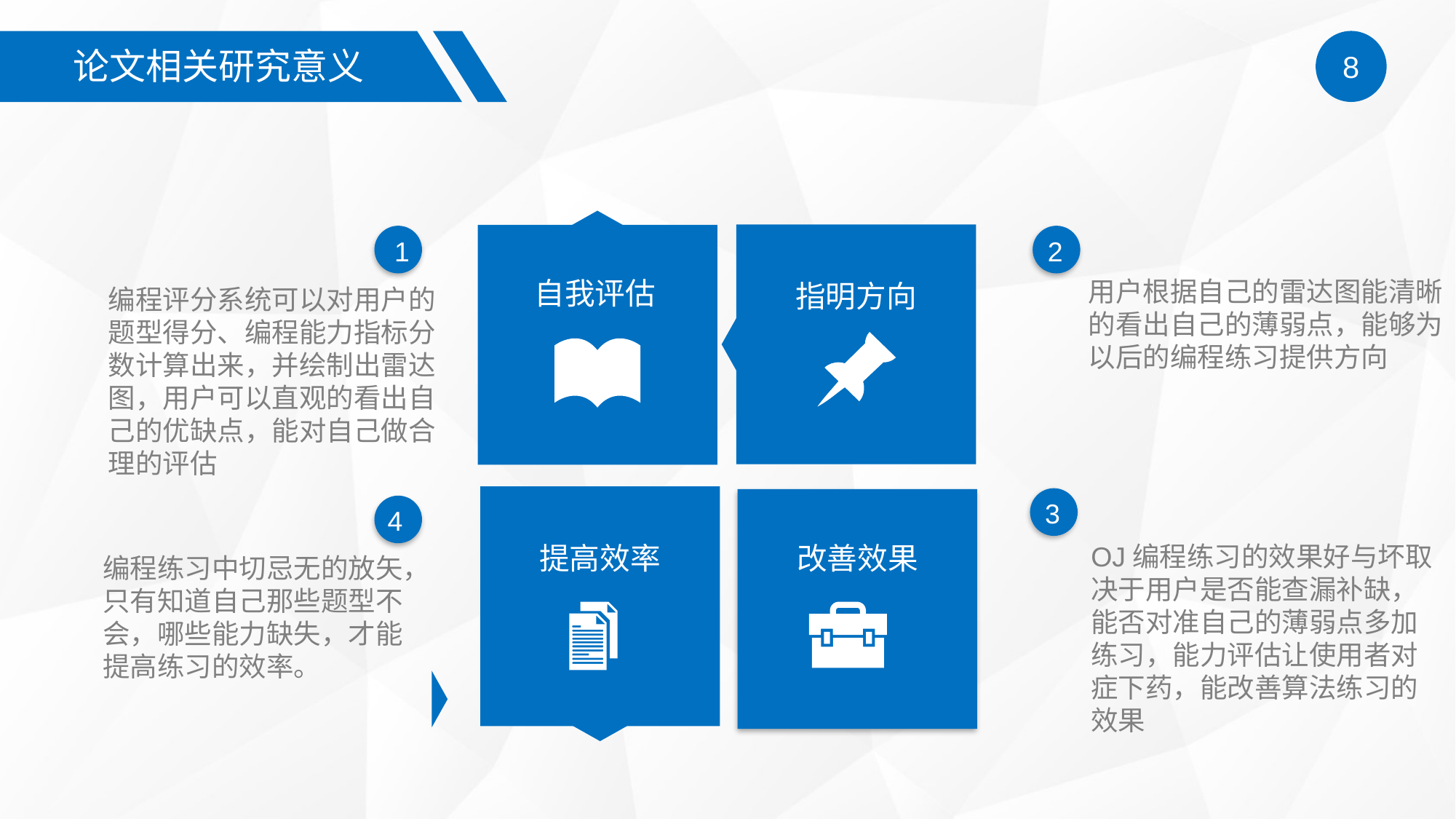

8
论文相关研究意义

自我评估

指明方向

2
编程练习中切忌无的放矢，只有知道自己那些题型不会，哪些能力缺失，才能提高练习的效率。

1
OJ编程练习的效果好与坏取决于用户是否能查漏补缺，能否对准自己的薄弱点多加练习，能力评估让使用者对症下药，能改善算法练习的效果
用户根据自己的雷达图能清晰的看出自己的薄弱点，能够为以后的编程练习提供方向

3
编程评分系统可以对用户的题型得分、编程能力指标分数计算出来，并绘制出雷达图，用户可以直观的看出自己的优缺点，能对自己做合理的评估

提高效率

改善效果

4